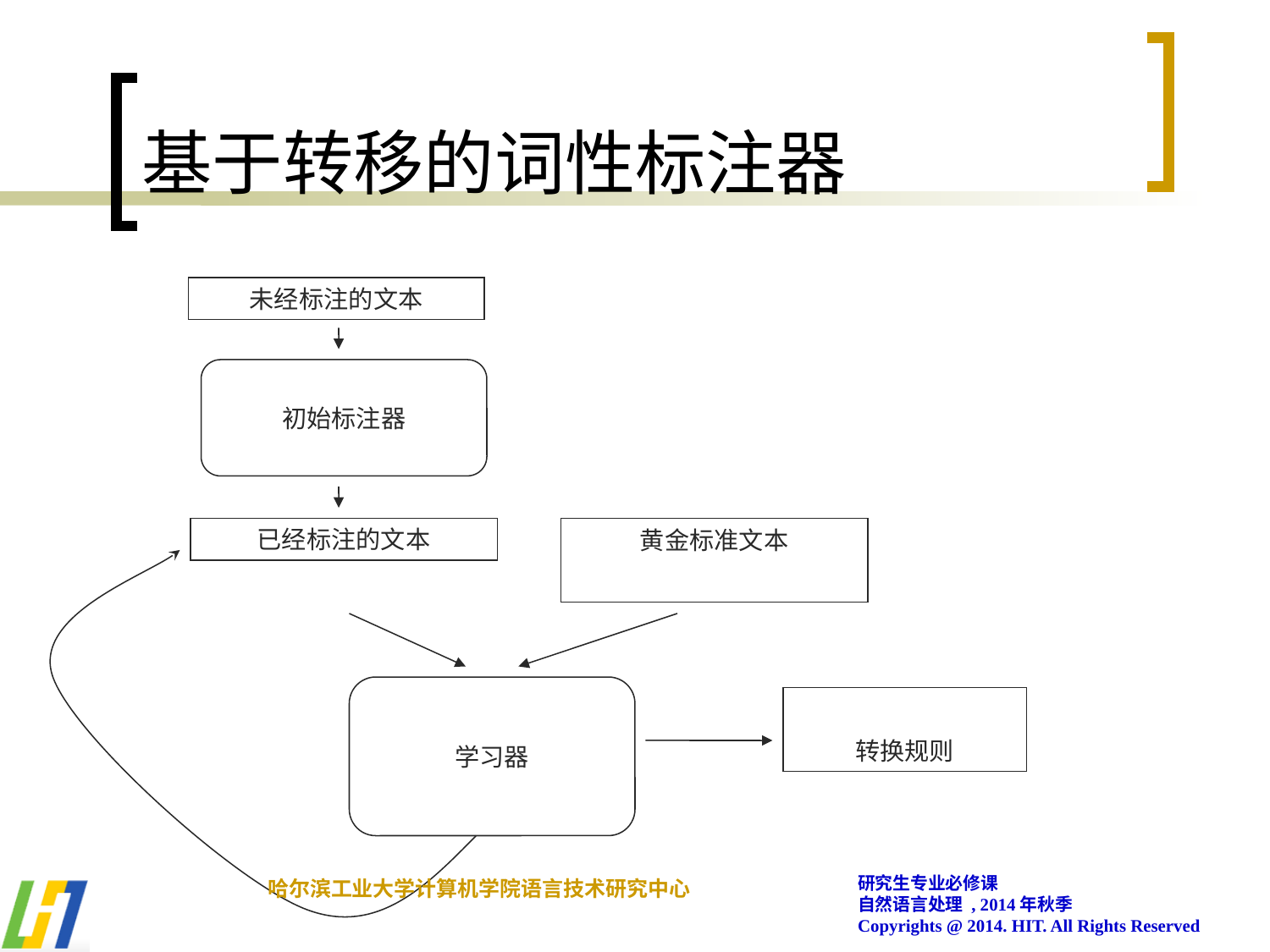

# 基于转移的词性标注器

未经标注的文本

初始标注器

已经标注的文本
黄金标准文本

学习器

转换规则

研究生专业必修课
自然语言处理 , 2014年秋季
Copyrights @ 2014. HIT. All Rights Reserved
哈尔滨工业大学计算机学院语言技术研究中心